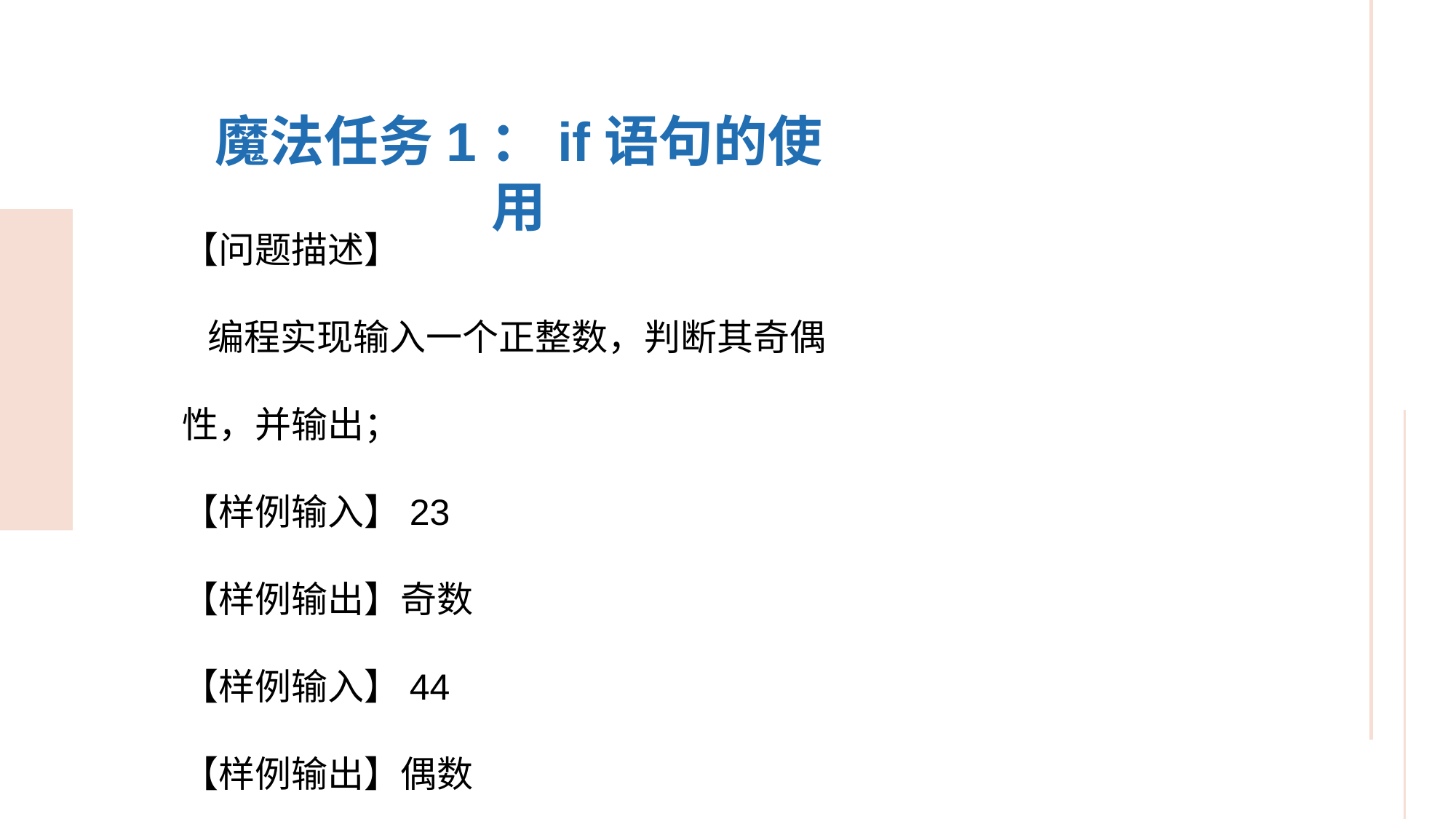

魔法任务1：if语句的使用
【问题描述】
  编程实现输入一个正整数，判断其奇偶性，并输出；
【样例输入】23
【样例输出】奇数
【样例输入】44
【样例输出】偶数